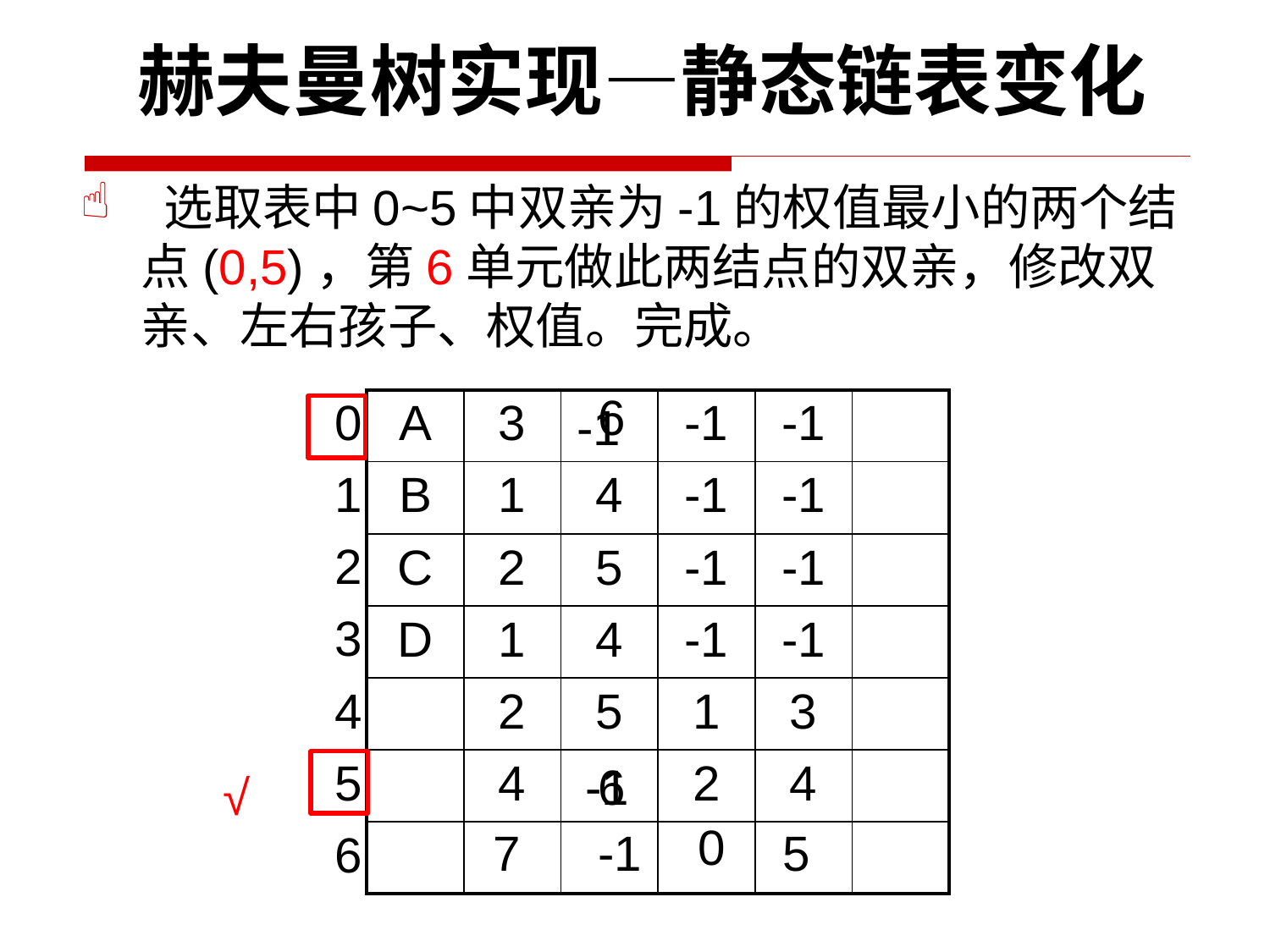

赫夫曼树实现—静态链表变化
 选取表中0~5中双亲为-1的权值最小的两个结点(0,5)，第6单元做此两结点的双亲，修改双亲、左右孩子、权值。完成。
6
| 0 |
| --- |
| 1 |
| 2 |
| 3 |
| 4 |
| 5 |
| 6 |
|  |
| A | 3 |  | -1 | -1 |  |
| --- | --- | --- | --- | --- | --- |
| B | 1 | 4 | -1 | -1 |  |
| C | 2 | 5 | -1 | -1 |  |
| D | 1 | 4 | -1 | -1 |  |
|  | 2 | 5 | 1 | 3 |  |
|  | 4 |  | 2 | 4 |  |
|  |  |  |  |  |  |

-1

6
-1
√
0
7
-1
5